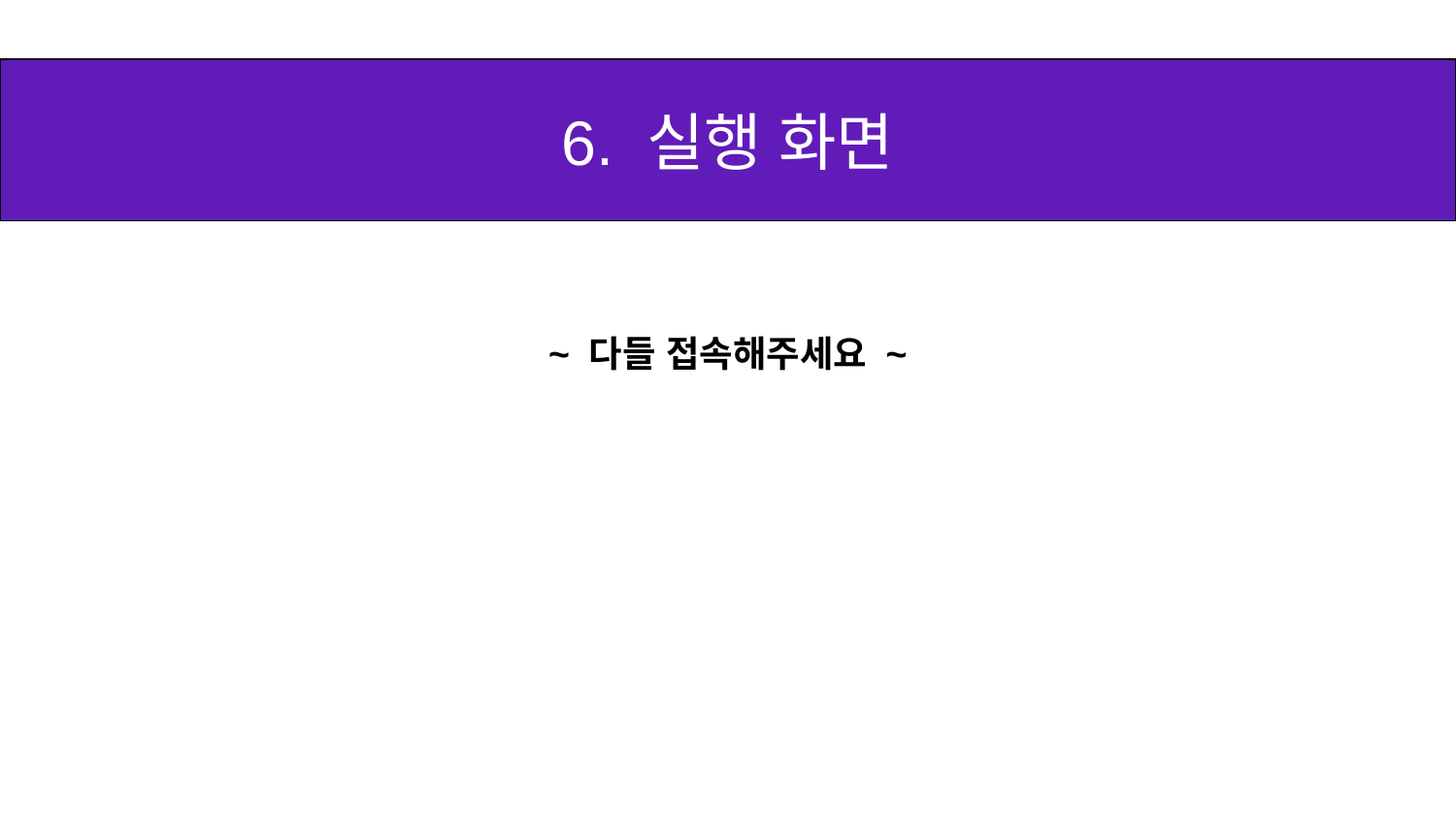

6. 실행 화면
~ 다들 접속해주세요 ~